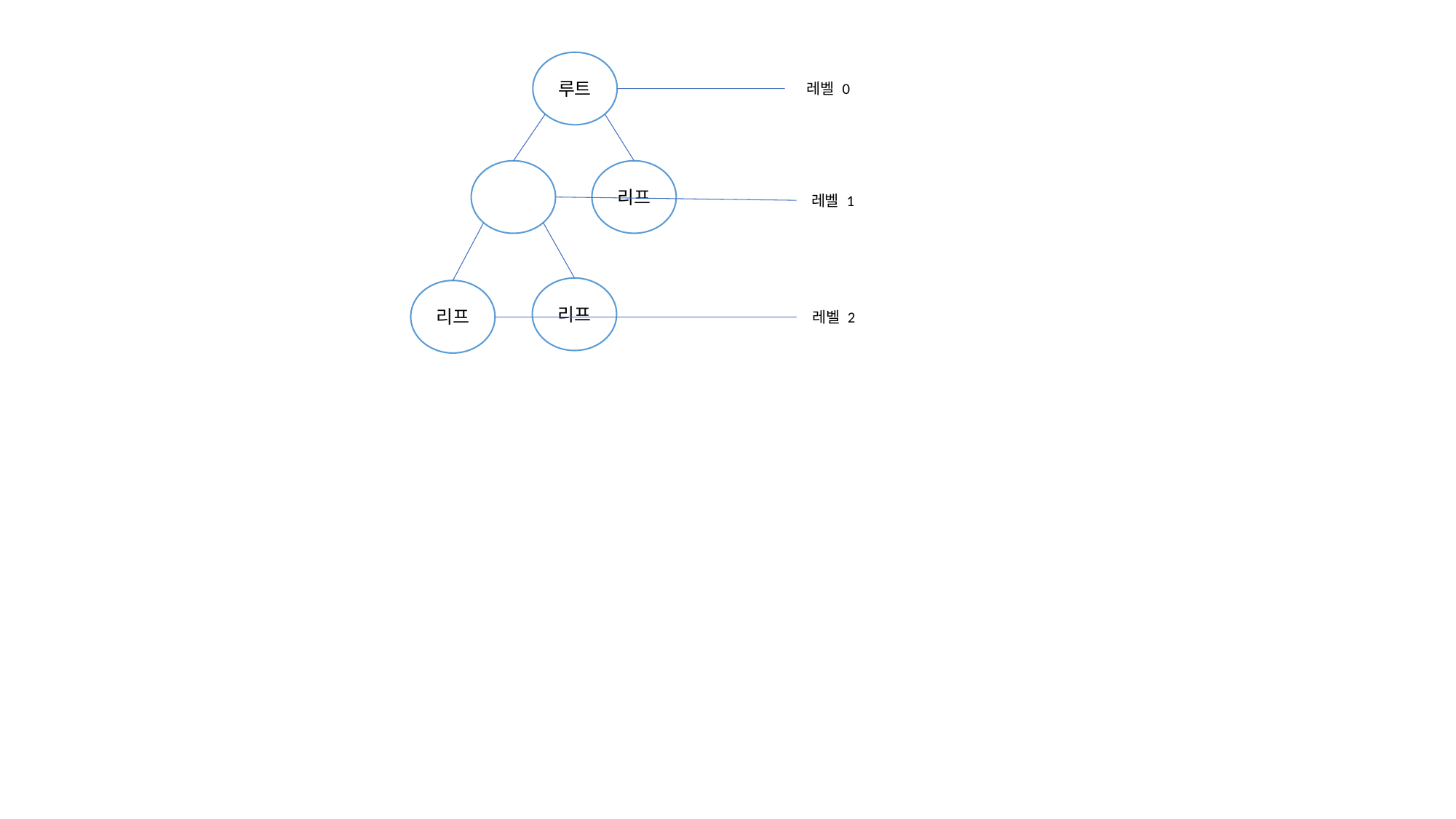

루트
레벨 0

리프
레벨 1
리프
리프
레벨 2